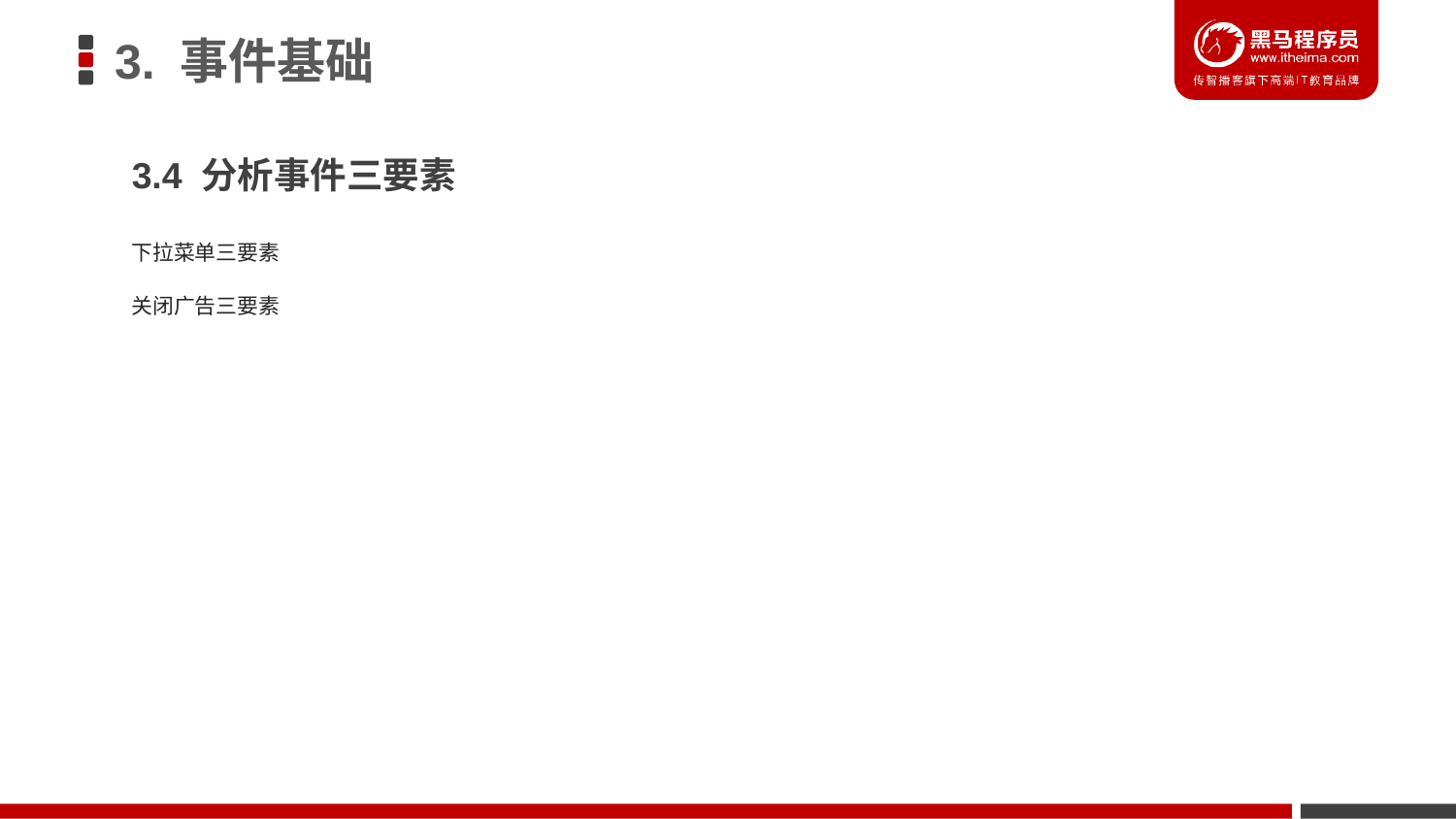

# 3. 事件基础
3.4 分析事件三要素
下拉菜单三要素
关闭广告三要素